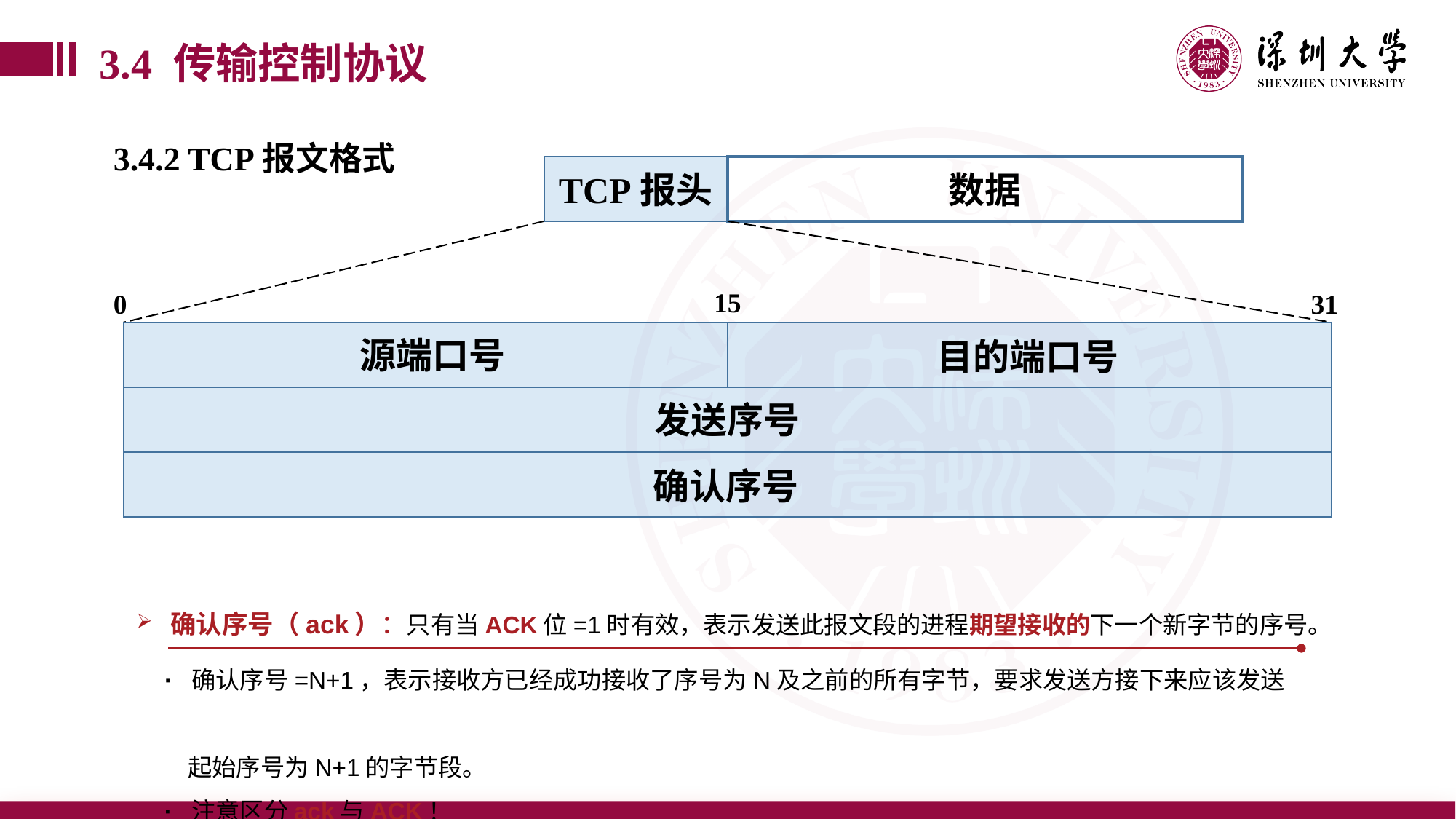

3.4 传输控制协议

3.4.2 TCP报文格式
TCP报头
数据
15
0
31

源端口号
目的端口号

发送序号

确认序号
确认序号（ack）：只有当ACK位=1时有效，表示发送此报文段的进程期望接收的下一个新字节的序号。
   ·  确认序号=N+1，表示接收方已经成功接收了序号为N及之前的所有字节，要求发送方接下来应该发送
       起始序号为N+1的字节段。
   ·  注意区分ack与ACK！